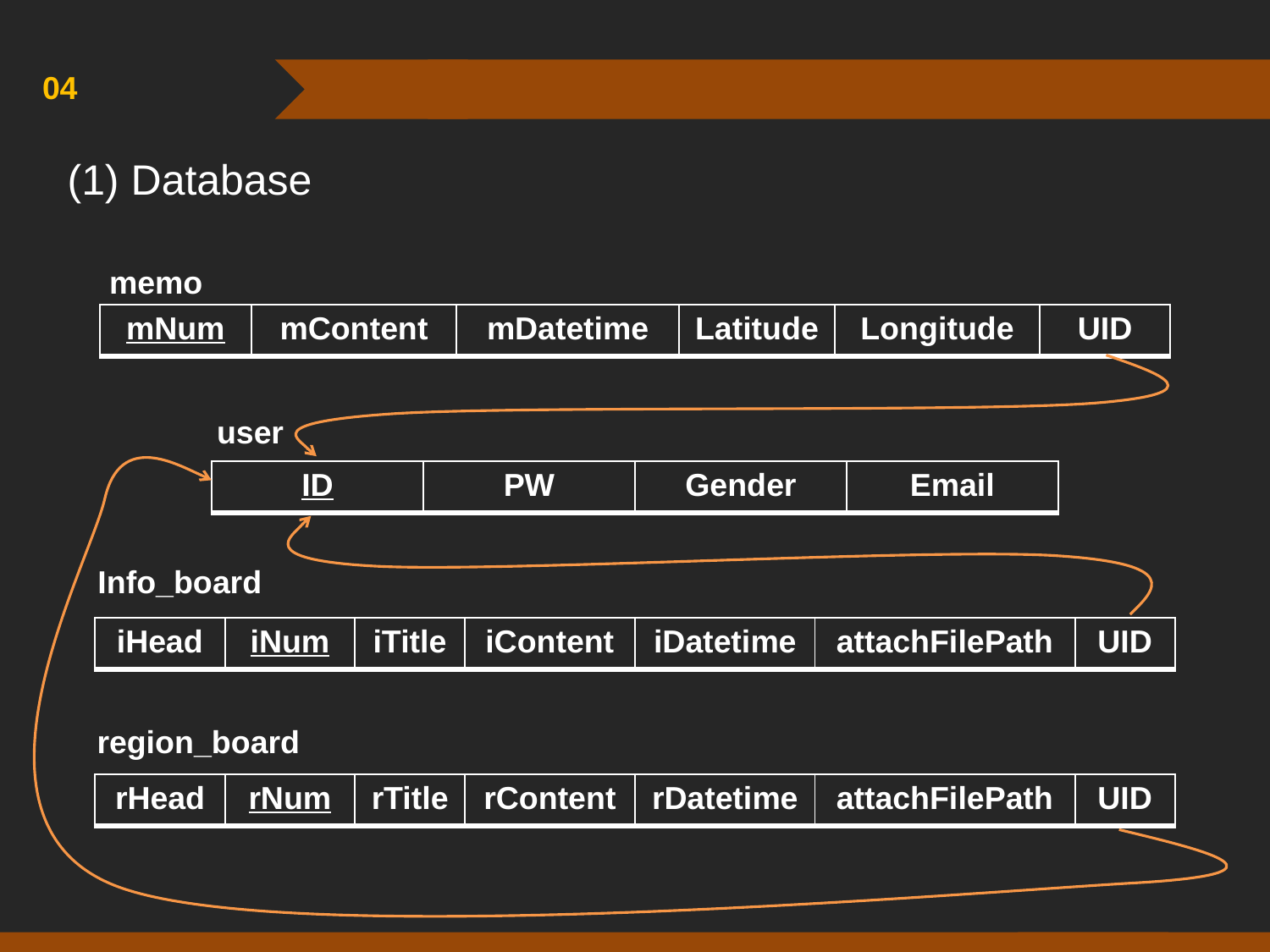

04 작품 해석
(1) Database
memo
| mNum | mContent | mDatetime | Latitude | Longitude | UID |
| --- | --- | --- | --- | --- | --- |

user

| ID | PW | Gender | Email |
| --- | --- | --- | --- |

Info_board
| iHead | iNum | iTitle | iContent | iDatetime | attachFilePath | UID |
| --- | --- | --- | --- | --- | --- | --- |
region_board
| rHead | rNum | rTitle | rContent | rDatetime | attachFilePath | UID |
| --- | --- | --- | --- | --- | --- | --- |